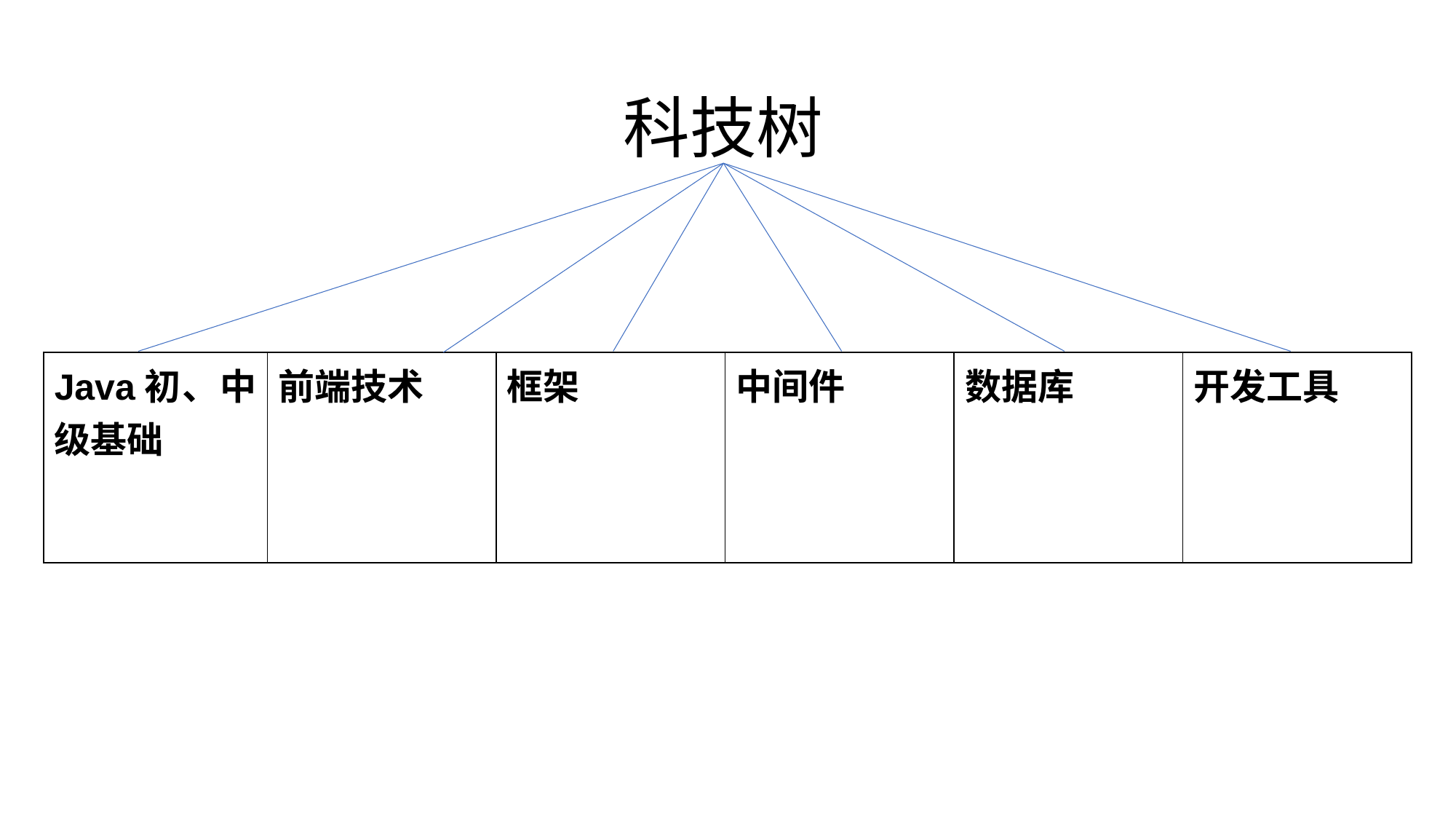

# 科技树
| Java初、中级基础 | 前端技术 | 框架 | 中间件 | 数据库 | 开发工具 |
| --- | --- | --- | --- | --- | --- |